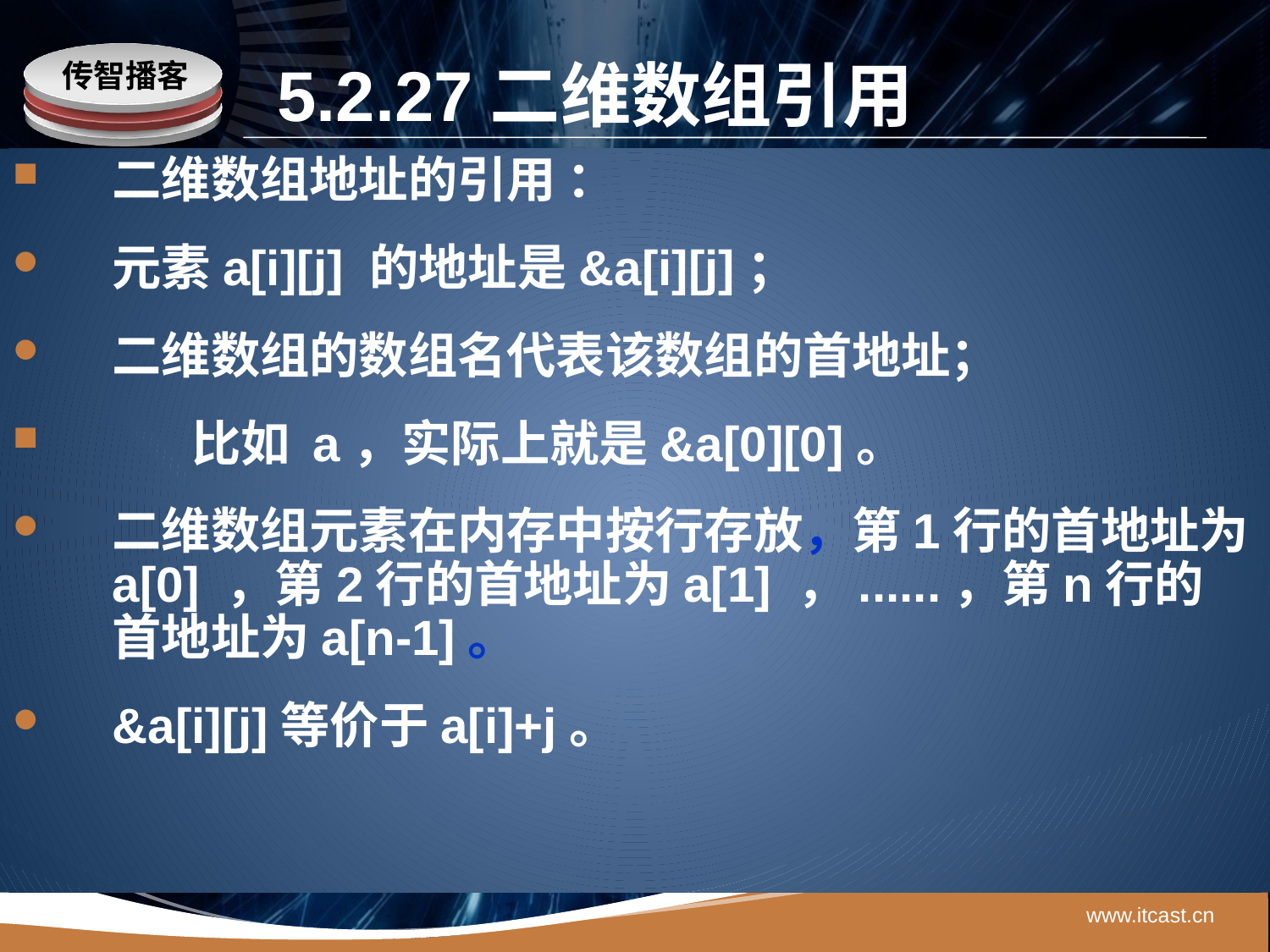

# 5.2.27二维数组引用
二维数组地址的引用 ：
元素a[i][j] 的地址是&a[i][j]；
二维数组的数组名代表该数组的首地址；
      比如 a，实际上就是&a[0][0]。
二维数组元素在内存中按行存放，第1行的首地址为a[0] ，第2行的首地址为a[1] ，......，第n行的首地址为a[n-1]。
&a[i][j]等价于a[i]+j。
www.itcast.cn